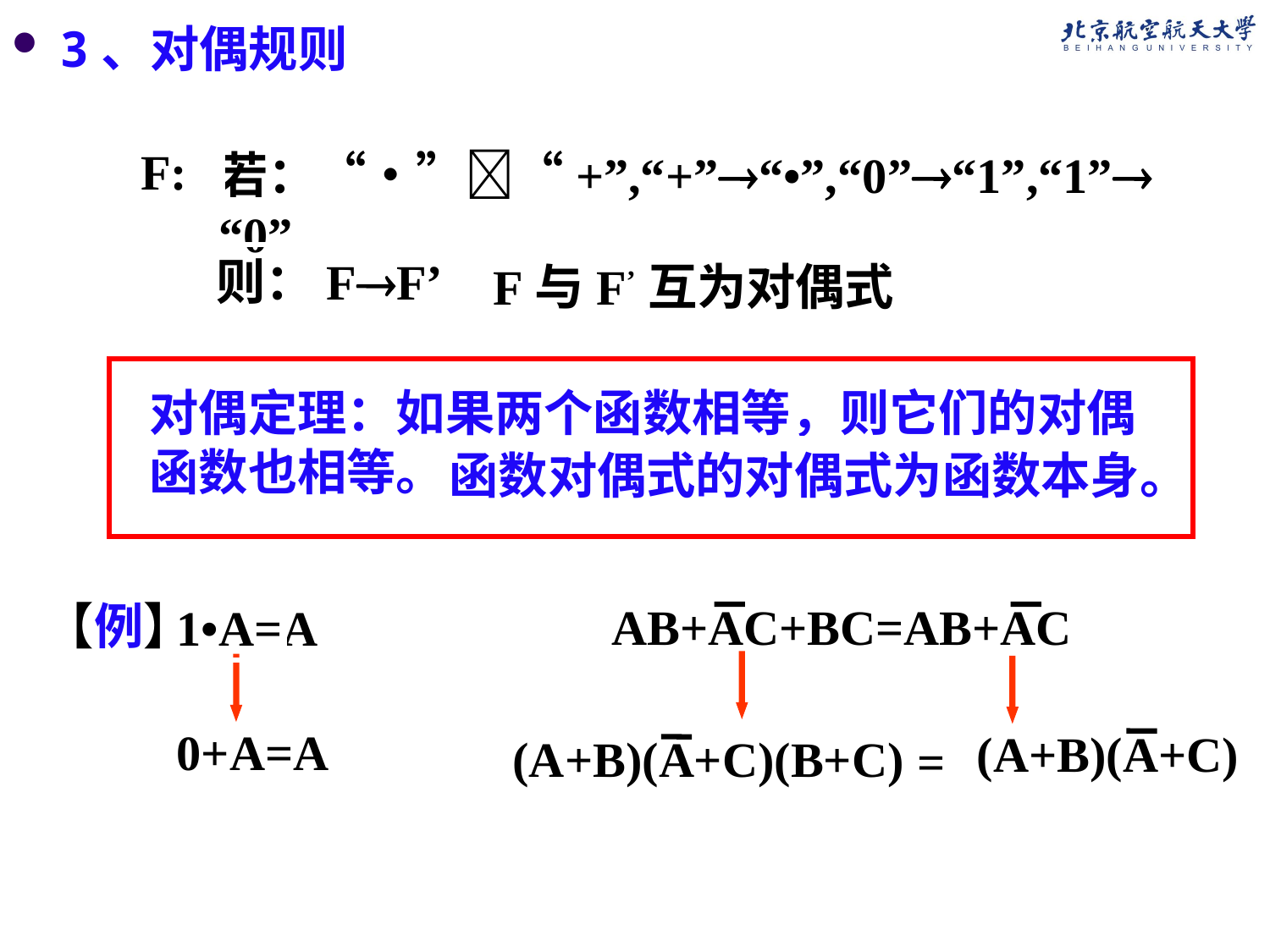

3、对偶规则

F:
若：“•”→“+”,“+”→“•”,“0”→“1”,“1”→“0”
则：F→F’
F与F’互为对偶式

对偶定理：如果两个函数相等，则它们的对偶函数也相等。
函数对偶式的对偶式为函数本身。
【例】
AB+AC+BC=AB+AC

1•A=A

0+A=A
(A+B)(A+C)

(A+B)(A+C)(B+C)

=

21